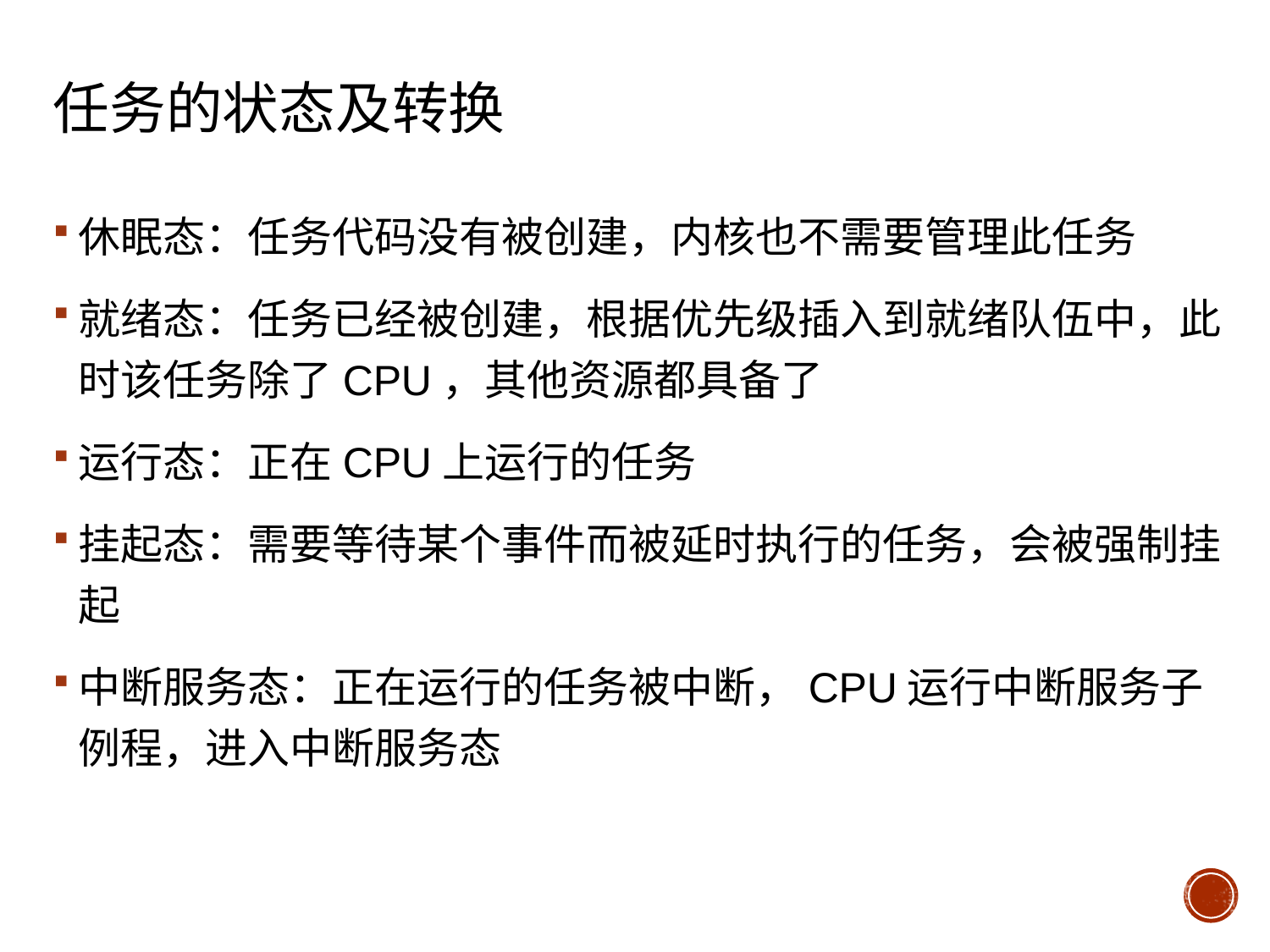

# 任务的状态及转换
休眠态：任务代码没有被创建，内核也不需要管理此任务
就绪态：任务已经被创建，根据优先级插入到就绪队伍中，此时该任务除了CPU，其他资源都具备了
运行态：正在CPU上运行的任务
挂起态：需要等待某个事件而被延时执行的任务，会被强制挂起
中断服务态：正在运行的任务被中断，CPU运行中断服务子例程，进入中断服务态